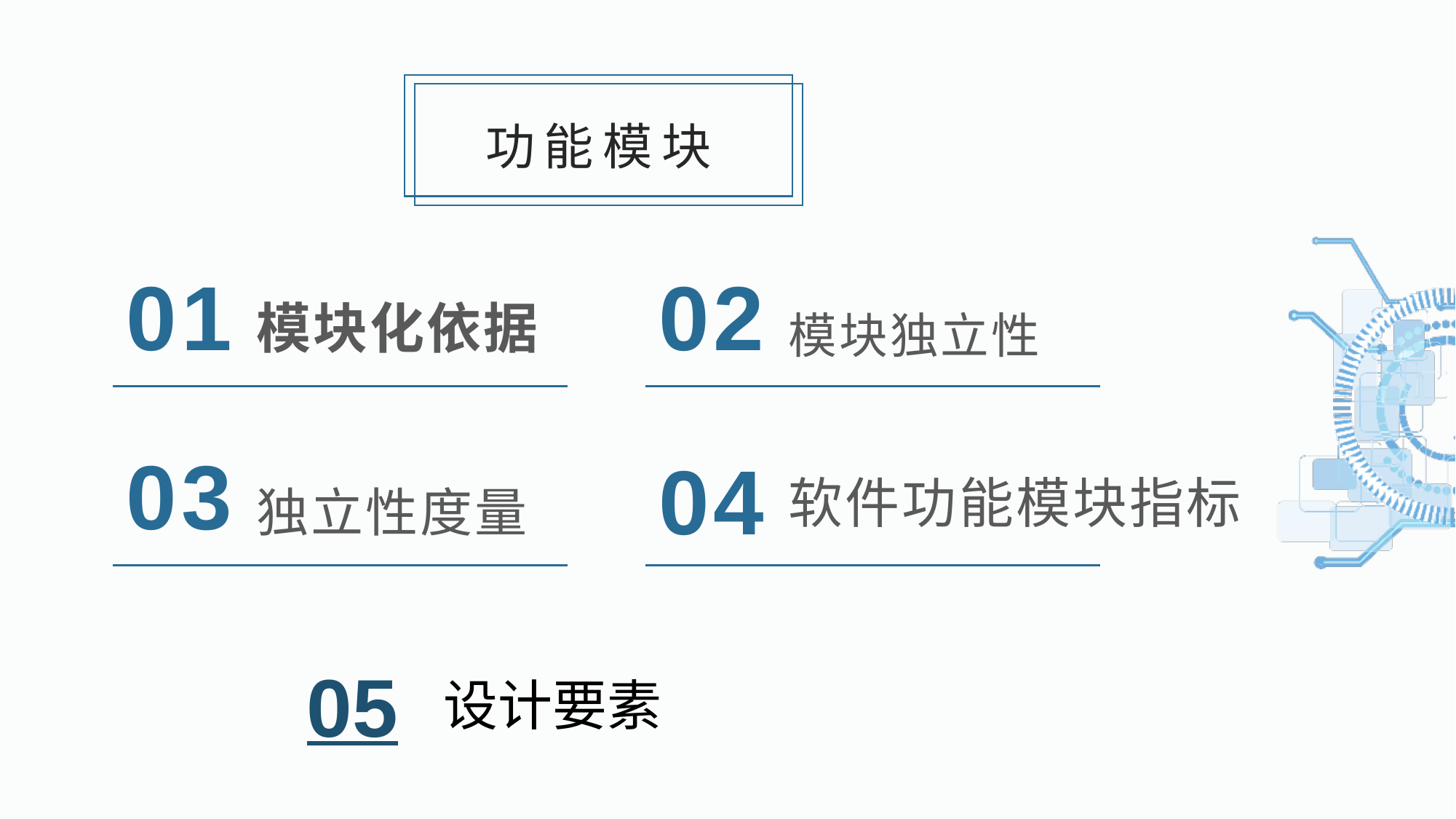

01
模块化依据

02
模块独立性
功能模块

04
软件功能模块指标

03
独立性度量
05
设计要素